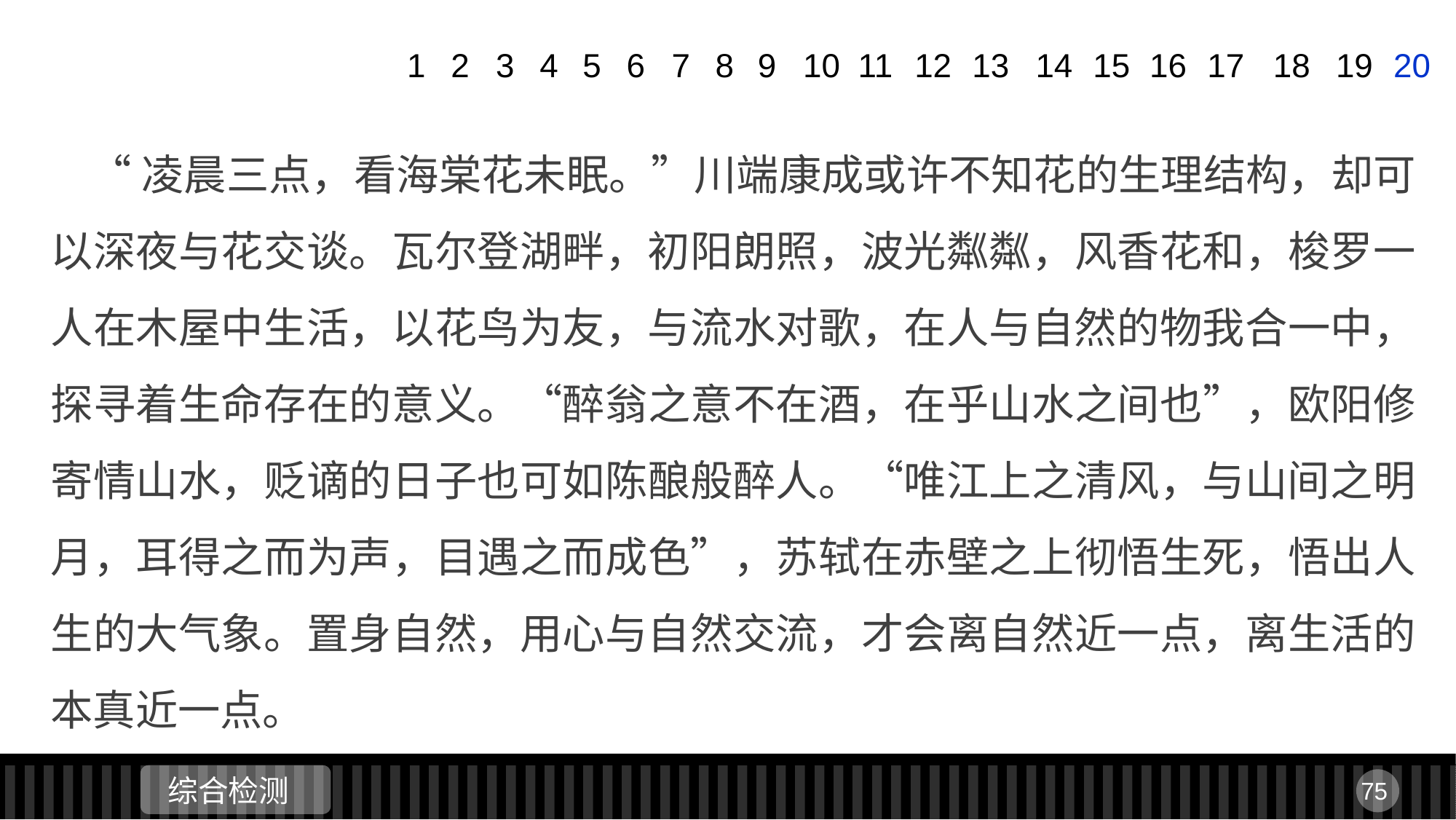

1
2
3
4
5
6
7
8
9
11
12
13
14
15
16
17
18
19
20
10
    “凌晨三点，看海棠花未眠。”川端康成或许不知花的生理结构，却可以深夜与花交谈。瓦尔登湖畔，初阳朗照，波光粼粼，风香花和，梭罗一人在木屋中生活，以花鸟为友，与流水对歌，在人与自然的物我合一中，探寻着生命存在的意义。“醉翁之意不在酒，在乎山水之间也”，欧阳修寄情山水，贬谪的日子也可如陈酿般醉人。“唯江上之清风，与山间之明月，耳得之而为声，目遇之而成色”，苏轼在赤壁之上彻悟生死，悟出人生的大气象。置身自然，用心与自然交流，才会离自然近一点，离生活的本真近一点。